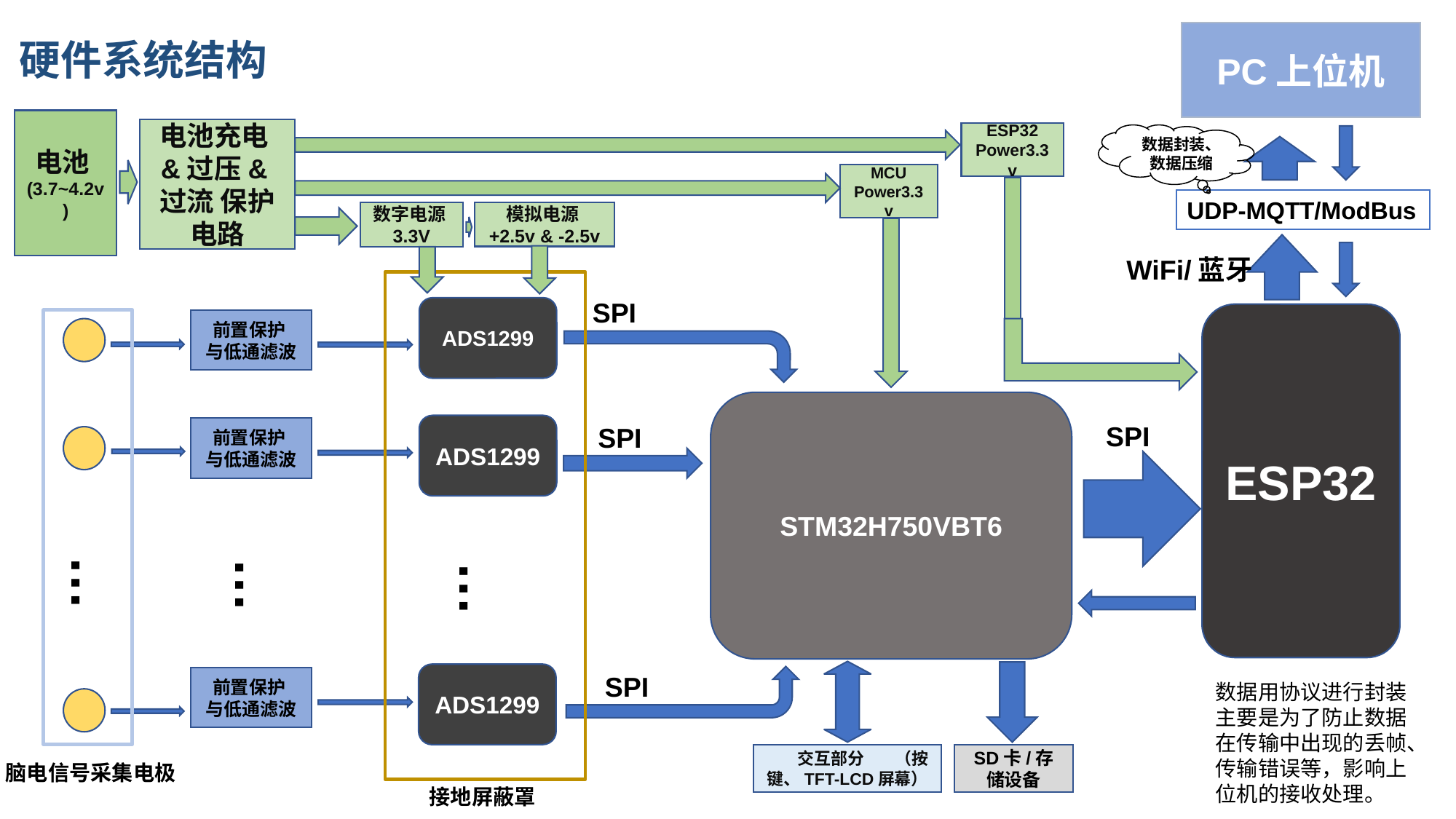

# 硬件系统结构
PC上位机
电池(3.7~4.2v)
电池充电&过压&过流 保护电路
ESP32 Power3.3v

数据封装、数据压缩

MCU Power3.3v

UDP-MQTT/ModBus
模拟电源+2.5v & -2.5v
数字电源3.3V

WiFi/蓝牙

SPI
ADS1299
ESP32

前置保护  与低通滤波

STM32H750VBT6
SPI
ADS1299
SPI
前置保护  与低通滤波

…

…
…

ADS1299
SPI
前置保护  与低通滤波
数据用协议进行封装主要是为了防止数据在传输中出现的丢帧、传输错误等，影响上位机的接收处理。

       交互部分        （按键、TFT-LCD屏幕）
SD卡/存储设备
脑电信号采集电极
接地屏蔽罩